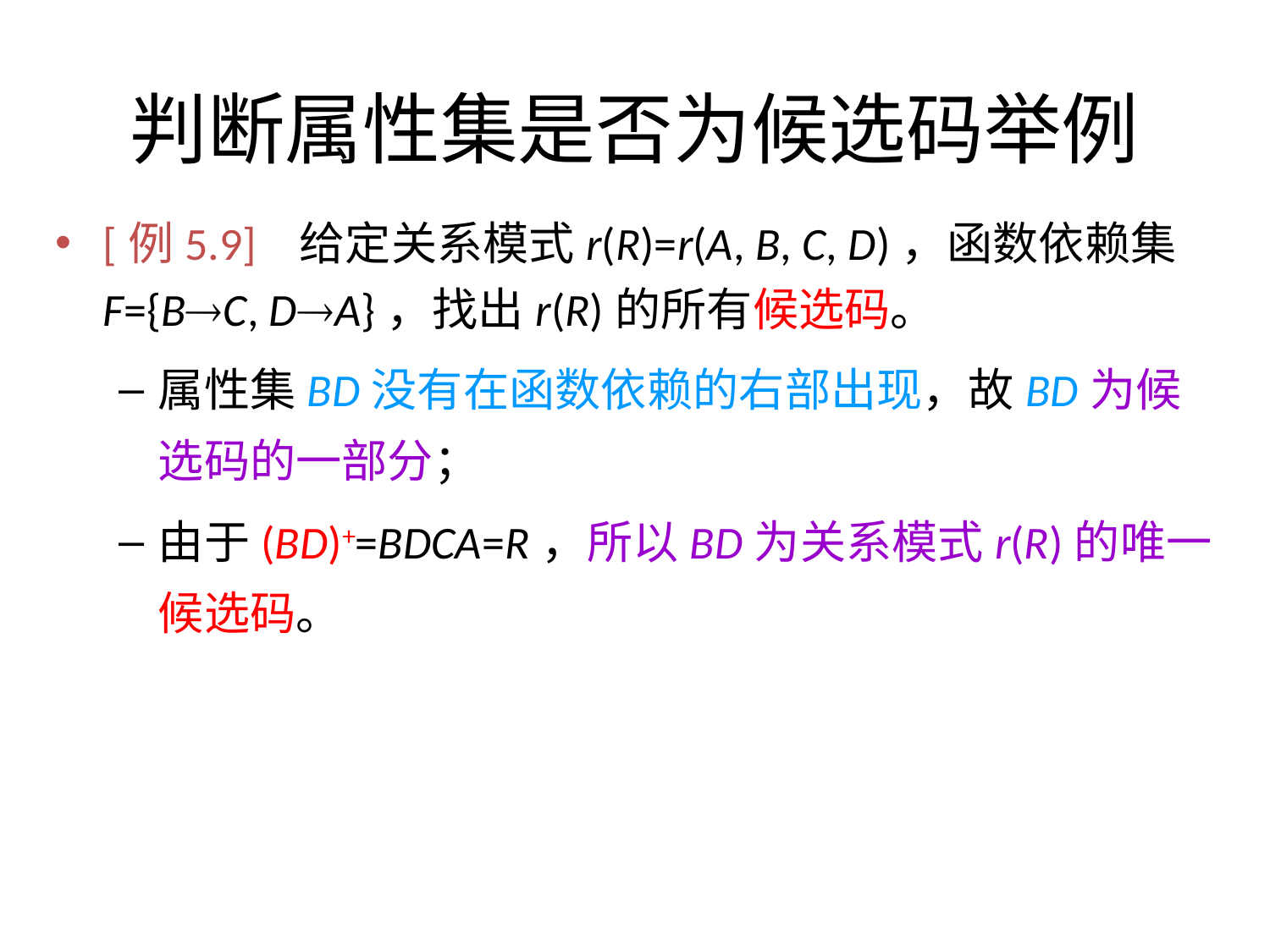

# 判断属性集是否为候选码举例
[例5.9]   给定关系模式r(R)=r(A, B, C, D)，函数依赖集F={B→C, D→A}，找出r(R)的所有候选码。
属性集BD没有在函数依赖的右部出现，故BD为候选码的一部分；
由于(BD)+=BDCA=R，所以BD为关系模式r(R)的唯一候选码。